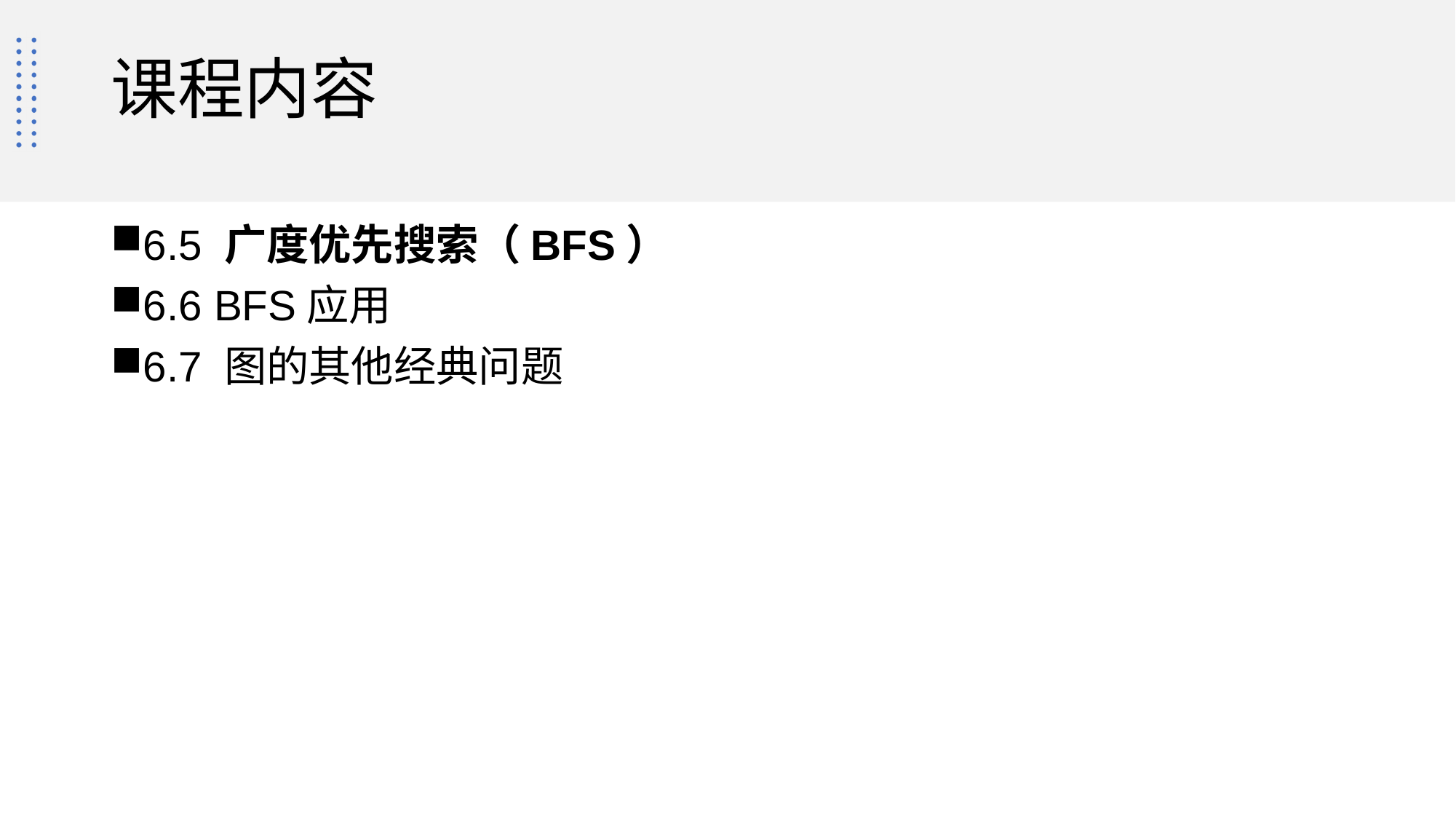

# 课程内容
6.5 广度优先搜索（BFS）
6.6 BFS应用
6.7 图的其他经典问题